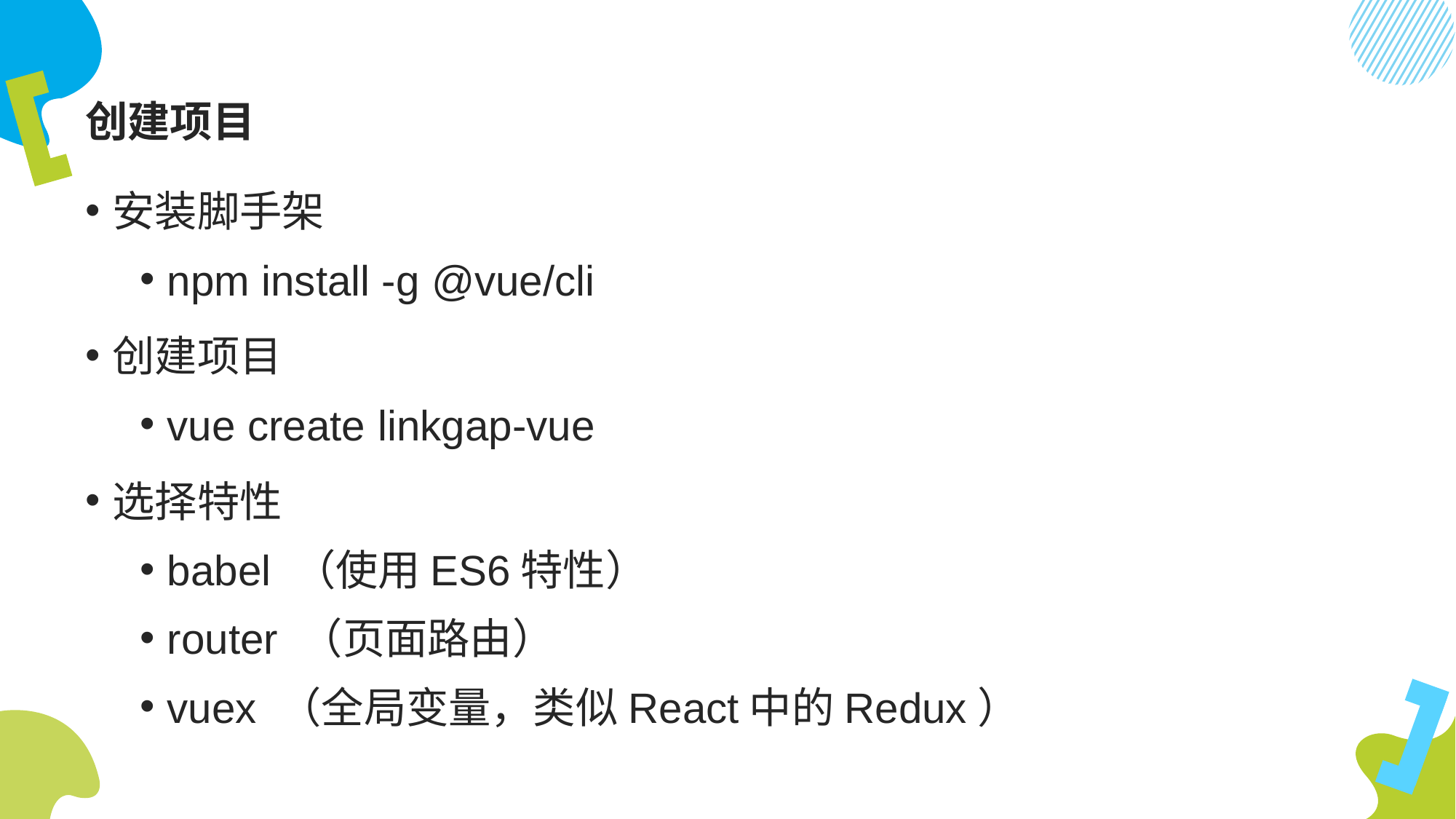

# 创建项目
安装脚手架
npm install -g @vue/cli
创建项目
vue create linkgap-vue
选择特性
babel （使用ES6特性）
router （页面路由）
vuex （全局变量，类似React中的Redux）